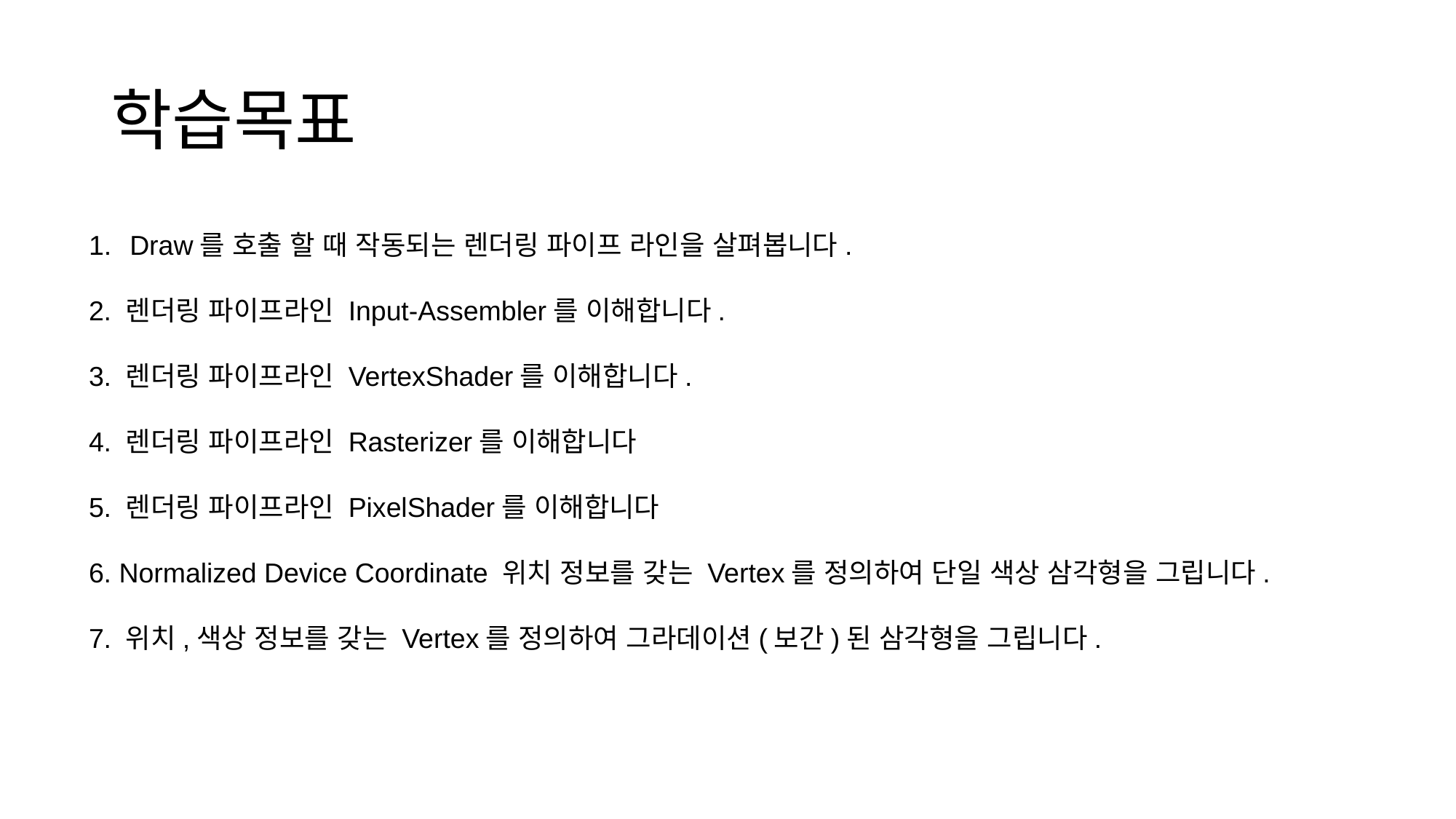

# 학습목표
Draw를 호출 할 때 작동되는 렌더링 파이프 라인을 살펴봅니다.

2. 렌더링 파이프라인 Input-Assembler를 이해합니다.

3. 렌더링 파이프라인 VertexShader를 이해합니다.

4. 렌더링 파이프라인 Rasterizer를 이해합니다

5. 렌더링 파이프라인 PixelShader를 이해합니다

6. Normalized Device Coordinate 위치 정보를 갖는 Vertex를 정의하여 단일 색상 삼각형을 그립니다.

7. 위치,색상 정보를 갖는 Vertex를 정의하여 그라데이션(보간)된 삼각형을 그립니다.